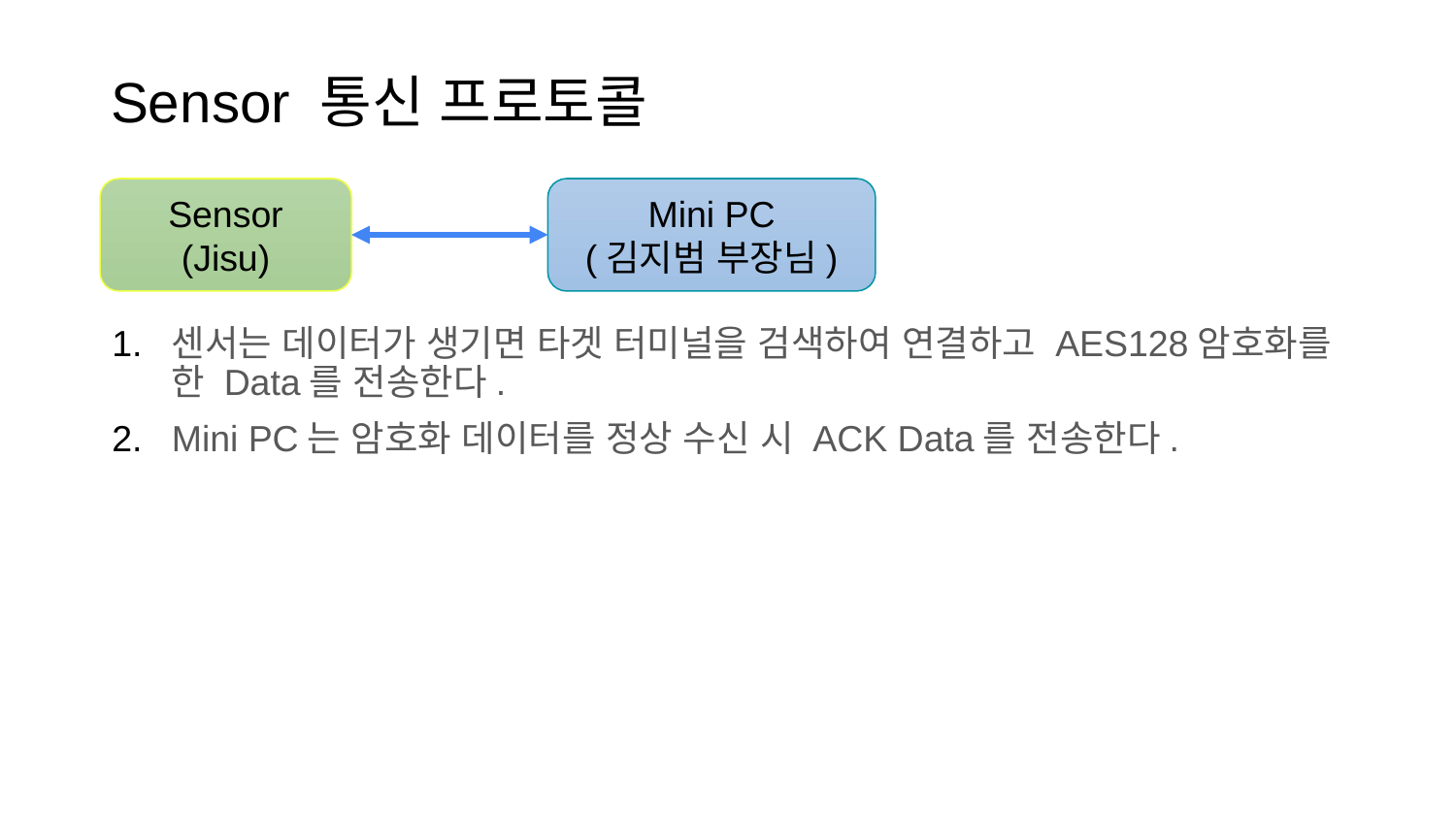

# Sensor 통신 프로토콜
Sensor
(Jisu)
Mini PC
(김지범 부장님)

센서는 데이터가 생기면 타겟 터미널을 검색하여 연결하고 AES128암호화를 한 Data를 전송한다.
Mini PC는 암호화 데이터를 정상 수신 시 ACK Data를 전송한다.